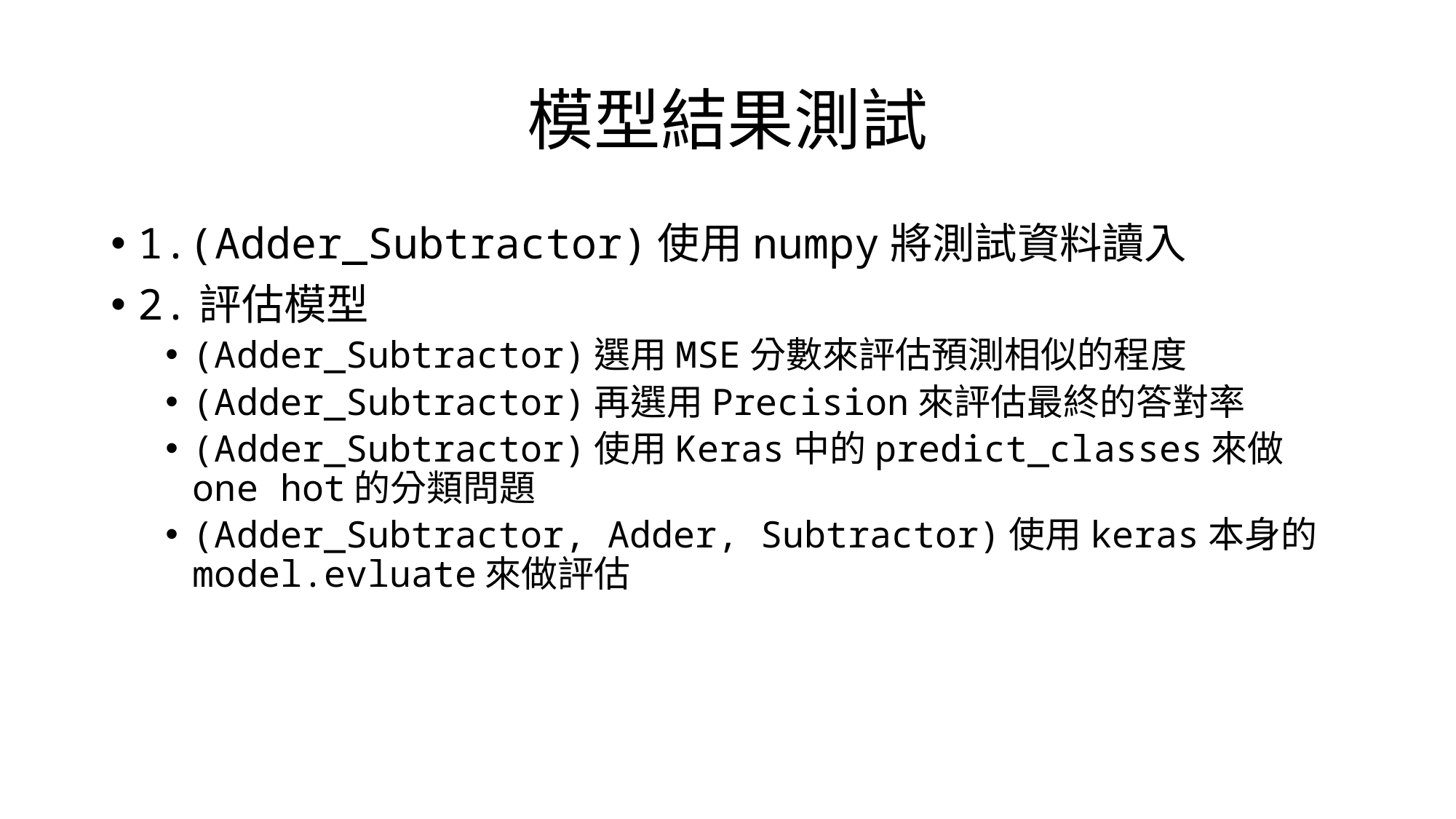

# 模型結果測試
1.(Adder_Subtractor)使用numpy將測試資料讀入
2.評估模型
(Adder_Subtractor)選用MSE分數來評估預測相似的程度
(Adder_Subtractor)再選用Precision來評估最終的答對率
(Adder_Subtractor)使用Keras中的predict_classes來做one hot的分類問題
(Adder_Subtractor, Adder, Subtractor)使用keras本身的model.evluate來做評估